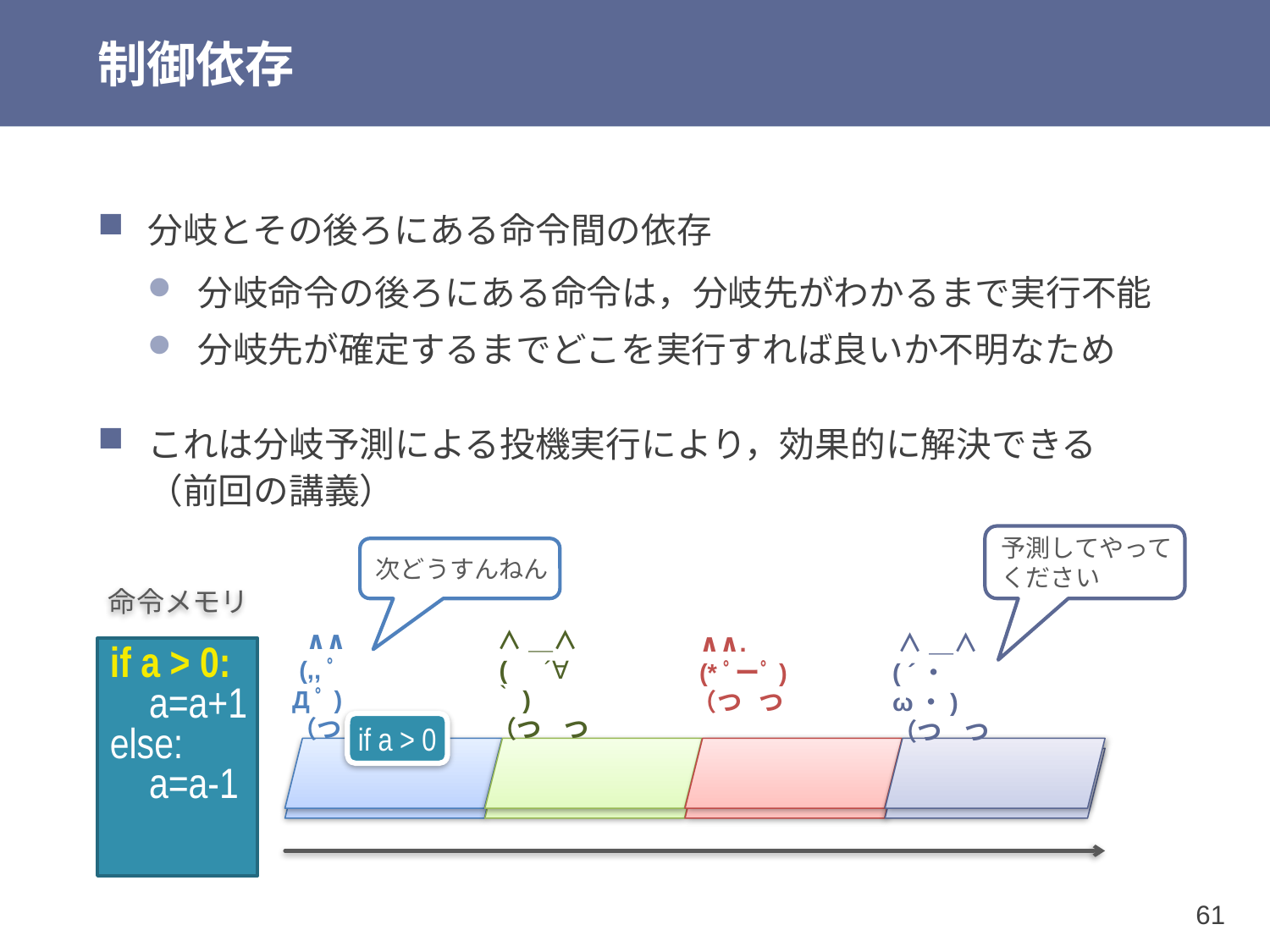

# 制御依存
分岐とその後ろにある命令間の依存
分岐命令の後ろにある命令は，分岐先がわかるまで実行不能
分岐先が確定するまでどこを実行すれば良いか不明なため
これは分岐予測による投機実行により，効果的に解決できる
（前回の講義）
予測してやって
ください
次どうすんねん
命令メモリ
  ∧∧
 (,,ﾟДﾟ)
（つ   つ
 ∧＿∧
 (　´∀｀)
（つ    つ
 ∧∧.
 (*ﾟーﾟ)（つ   つ
 ∧＿∧
( ´・ω・)（つ    つ
if a > 0:
    a=a+1
else:
    a=a-1

if a > 0